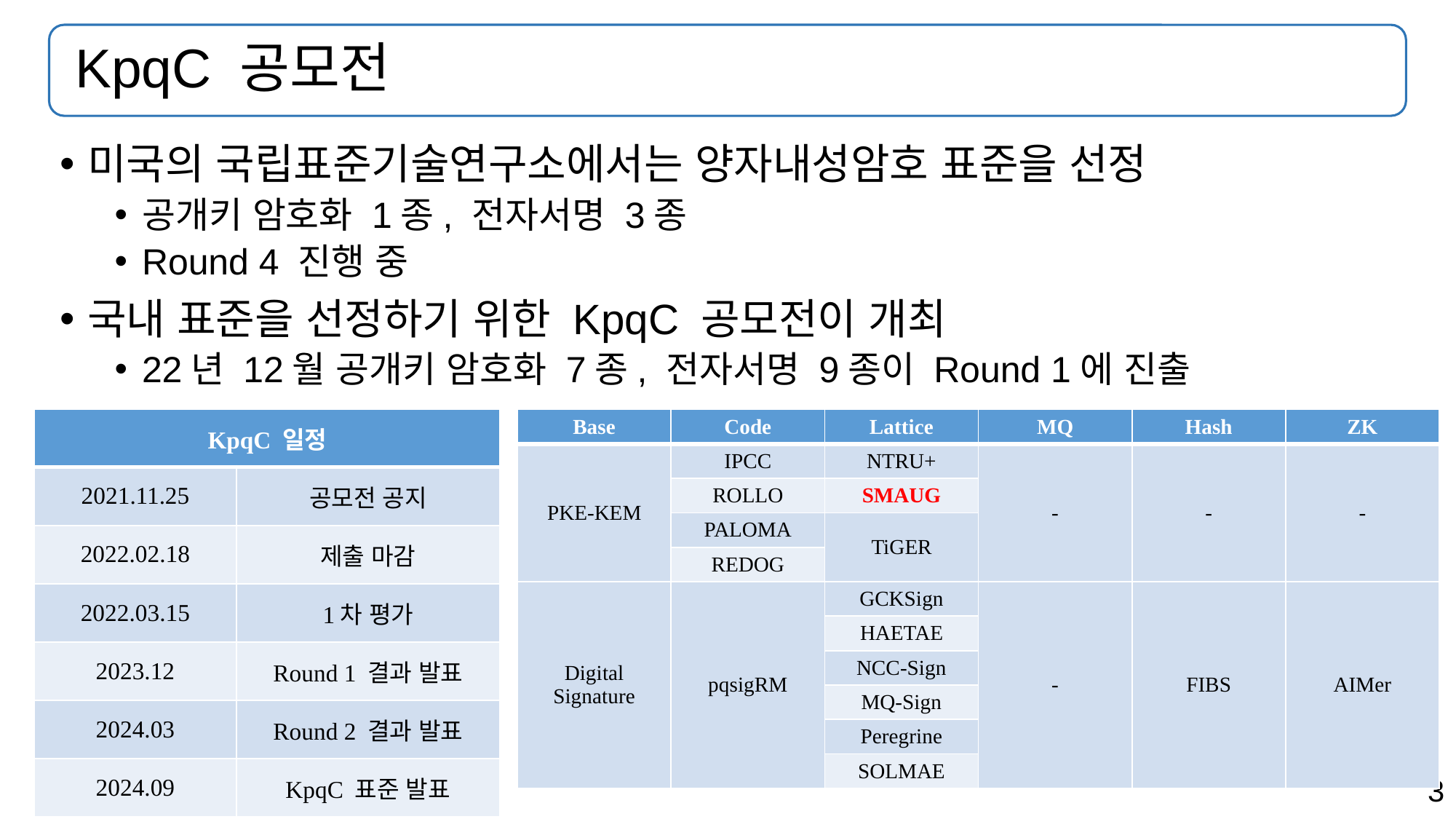

# KpqC 공모전
미국의 국립표준기술연구소에서는 양자내성암호 표준을 선정
공개키 암호화 1종, 전자서명 3종
Round 4 진행 중
국내 표준을 선정하기 위한 KpqC 공모전이 개최
22년 12월 공개키 암호화 7종, 전자서명 9종이 Round 1에 진출
| KpqC 일정 |  |
| --- | --- |
| 2021.11.25 | 공모전 공지 |
| 2022.02.18 | 제출 마감 |
| 2022.03.15 | 1차 평가 |
| 2023.12 | Round 1 결과 발표 |
| 2024.03 | Round 2 결과 발표 |
| 2024.09 | KpqC 표준 발표 |
| Base | Code | Lattice | MQ | Hash | ZK |
| --- | --- | --- | --- | --- | --- |
| PKE-KEM | IPCC | NTRU+ | - | - | - |
|  | ROLLO | SMAUG |  |  |  |
|  | PALOMA | TiGER |  |  |  |
|  | REDOG |  |  |  |  |
| Digital Signature | pqsigRM | GCKSign | - | FIBS | AIMer |
|  |  | HAETAE |  |  |  |
|  |  | NCC-Sign |  |  |  |
|  |  | MQ-Sign |  |  |  |
|  |  | Peregrine |  |  |  |
|  |  | SOLMAE |  |  |  |